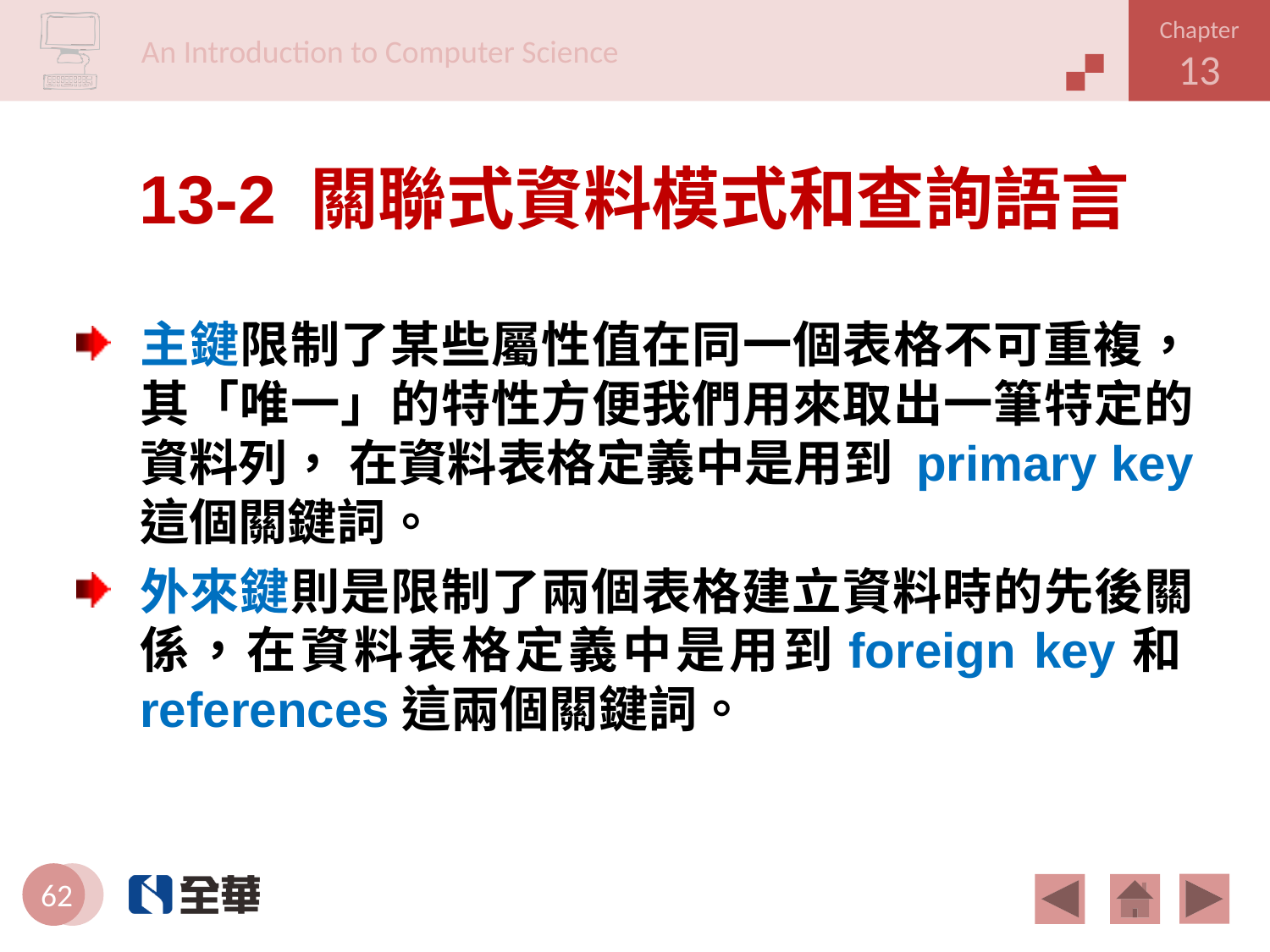

# 13-2 關聯式資料模式和查詢語言
主鍵限制了某些屬性值在同一個表格不可重複，其「唯一」的特性方便我們用來取出一筆特定的資料列， 在資料表格定義中是用到 primary key 這個關鍵詞。
外來鍵則是限制了兩個表格建立資料時的先後關係，在資料表格定義中是用到foreign key和references這兩個關鍵詞。